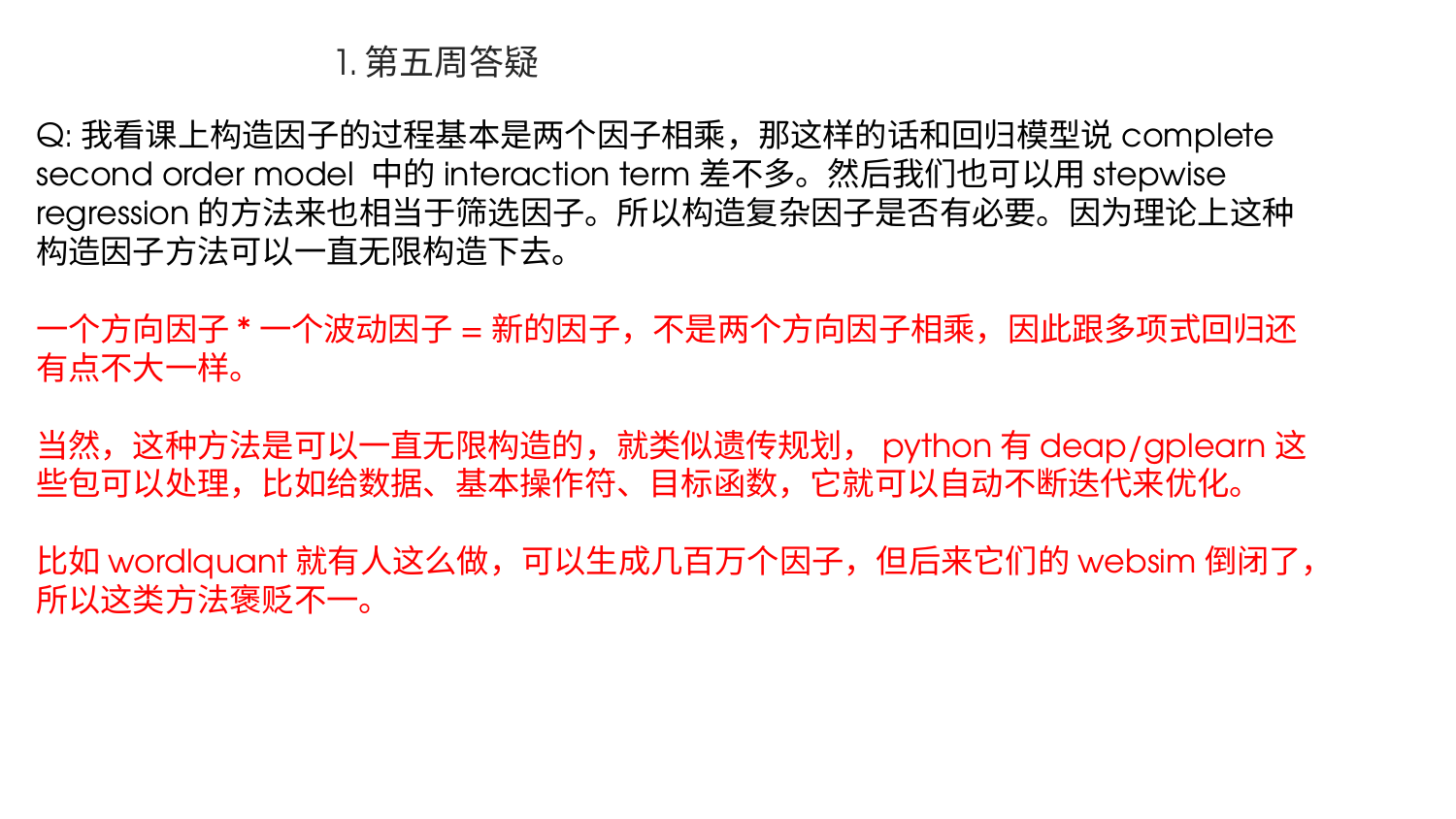

# 1.第五周答疑
Q:我看课上构造因子的过程基本是两个因子相乘，那这样的话和回归模型说complete second order model 中的interaction term差不多。然后我们也可以用stepwise regression的方法来也相当于筛选因子。所以构造复杂因子是否有必要。因为理论上这种构造因子方法可以一直无限构造下去。

一个方向因子*一个波动因子=新的因子，不是两个方向因子相乘，因此跟多项式回归还有点不大一样。

当然，这种方法是可以一直无限构造的，就类似遗传规划，python有deap/gplearn这些包可以处理，比如给数据、基本操作符、目标函数，它就可以自动不断迭代来优化。

比如wordlquant就有人这么做，可以生成几百万个因子，但后来它们的websim倒闭了，所以这类方法褒贬不一。